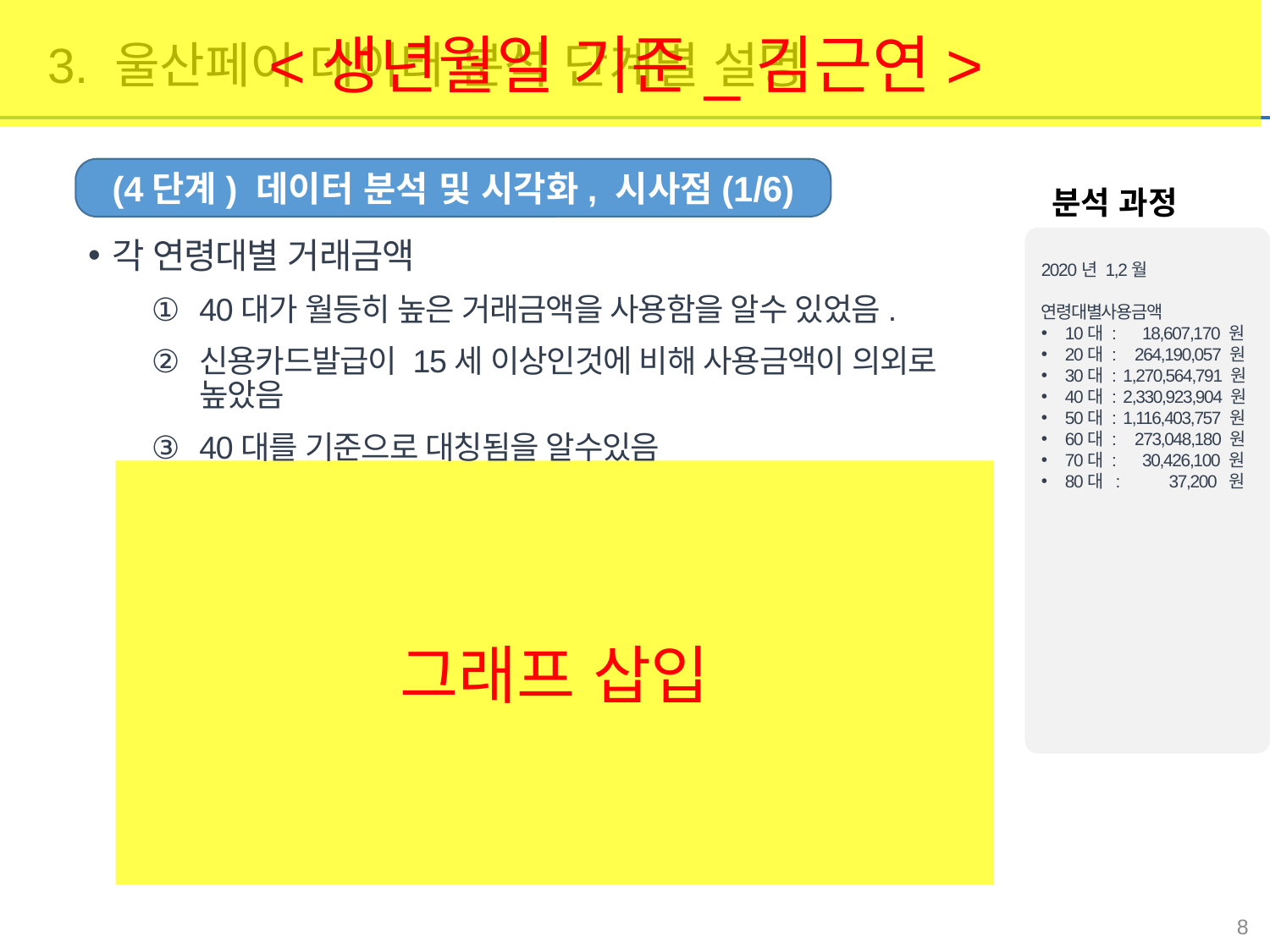

<생년월일 기준_김근연>
3. 울산페이 데이터 분석 단계별 설명
(4단계) 데이터 분석 및 시각화, 시사점(1/6)
분석 과정
2020년 1,2월 연령대별사용금액
10대 :       18,607,170 원
20대 :     264,190,057 원
30대 :  1,270,564,791 원
40대 :  2,330,923,904 원
50대 :  1,116,403,757 원
60대 :     273,048,180 원
70대 :       30,426,100 원
80대  :             37,200  원

각 연령대별 거래금액

40대가 월등히 높은 거래금액을 사용함을 알수 있었음.
신용카드발급이 15세 이상인것에 비해 사용금액이 의외로 높았음
40대를 기준으로 대칭됨을 알수있음

그래프 삽입